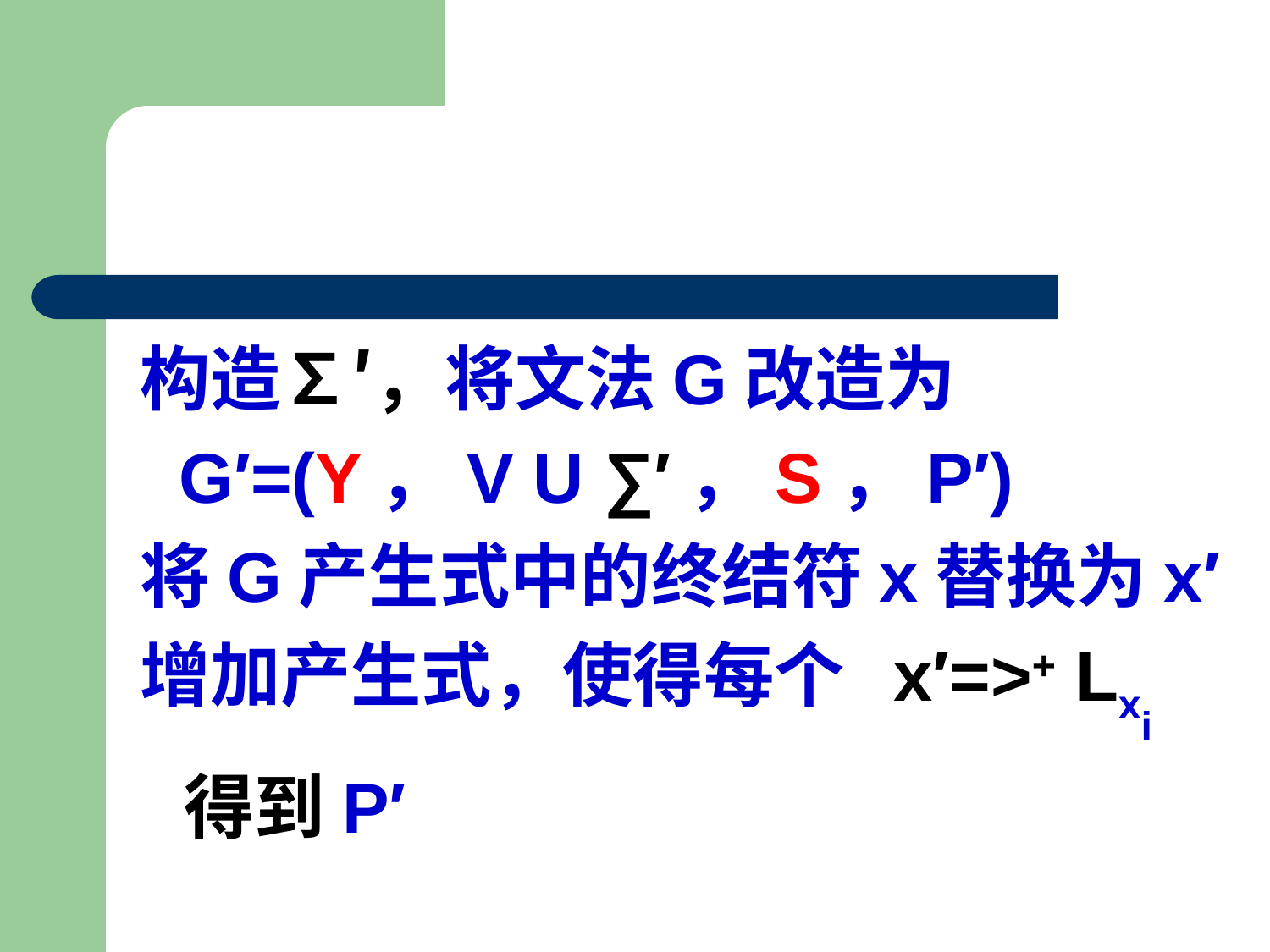

#
构造∑′，将文法G改造为
  G′=(Y，V U ∑′，S，P′)
将G产生式中的终结符x替换为x′
增加产生式，使得每个  x′=>+ Lxi
   得到P′